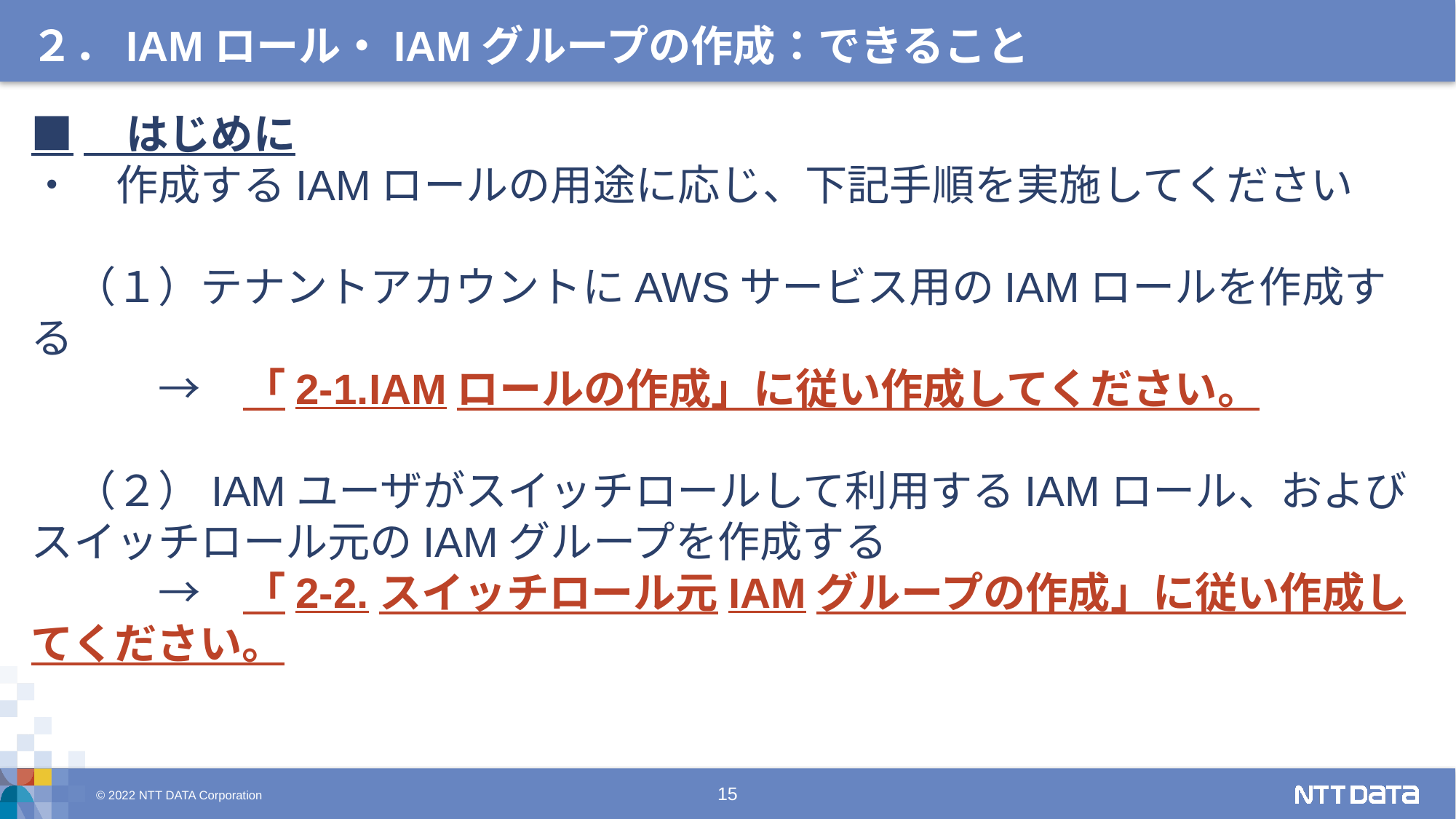

２．IAMロール・IAMグループの作成：できること
■　はじめに
・　作成するIAMロールの用途に応じ、下記手順を実施してください

　（１）テナントアカウントにAWSサービス用のIAMロールを作成する
　　　→　「2-1.IAMロールの作成」に従い作成してください。

　（２）IAMユーザがスイッチロールして利用するIAMロール、およびスイッチロール元のIAMグループを作成する
　　　→　「2-2.スイッチロール元IAMグループの作成」に従い作成してください。